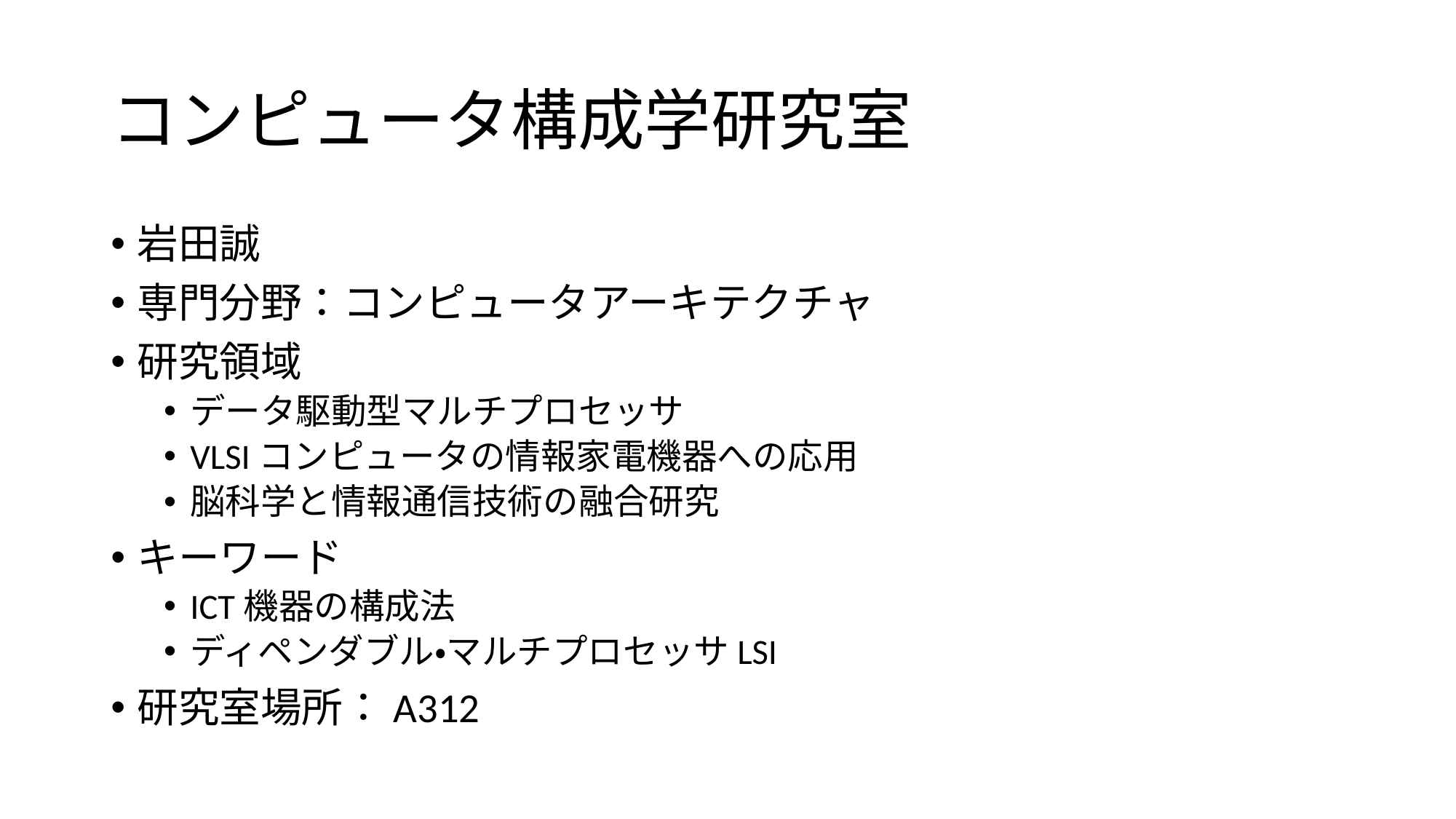

# コンピュータ構成学研究室
岩田誠
専門分野：コンピュータアーキテクチャ
研究領域
データ駆動型マルチプロセッサ
VLSIコンピュータの情報家電機器への応用
脳科学と情報通信技術の融合研究
キーワード
ICT機器の構成法
ディペンダブル・マルチプロセッサLSI
研究室場所：A312